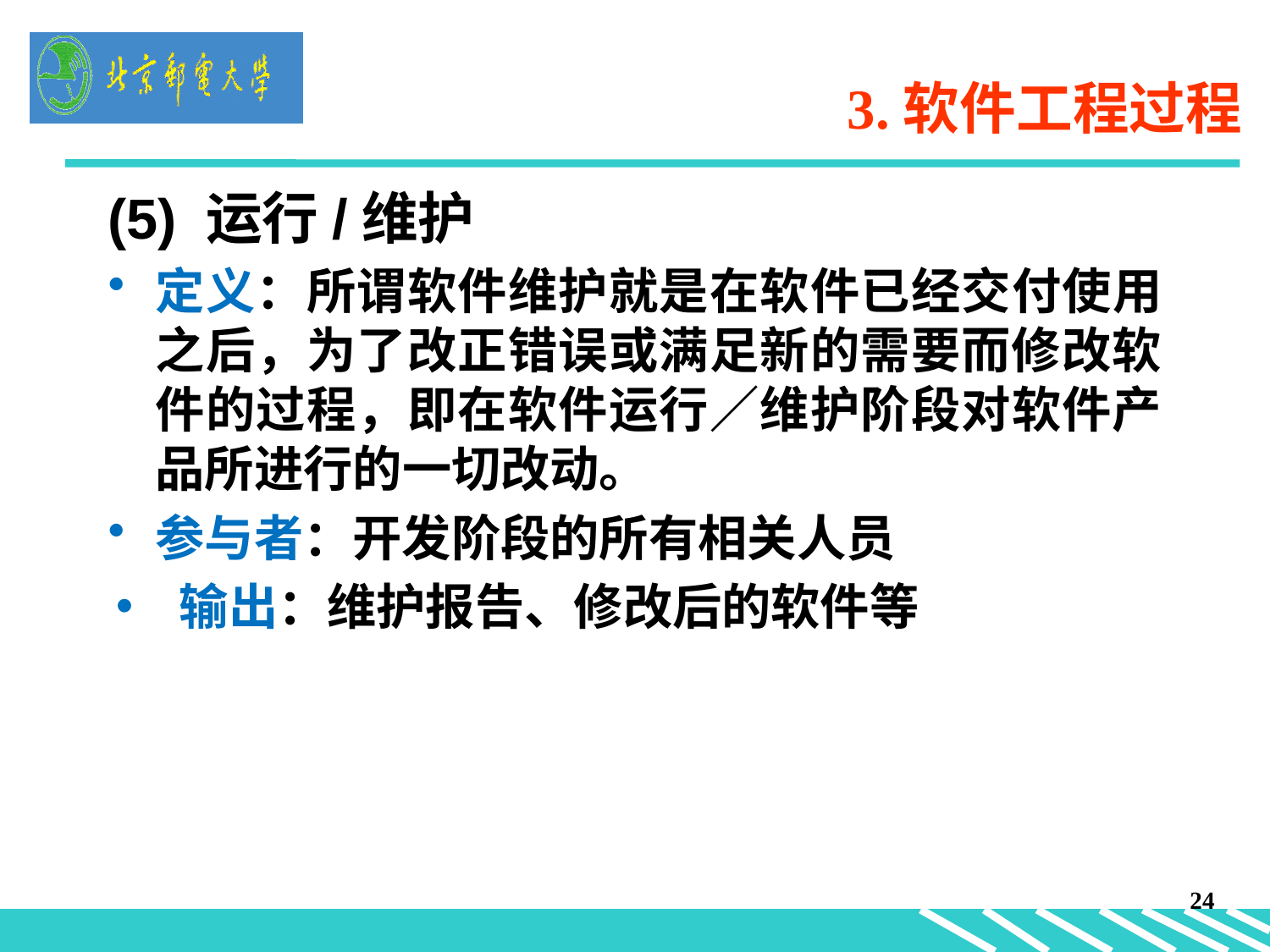

# 3.软件工程过程
(5) 运行/维护
定义：所谓软件维护就是在软件已经交付使用之后，为了改正错误或满足新的需要而修改软件的过程，即在软件运行∕维护阶段对软件产品所进行的一切改动。
参与者：开发阶段的所有相关人员
输出：维护报告、修改后的软件等
24